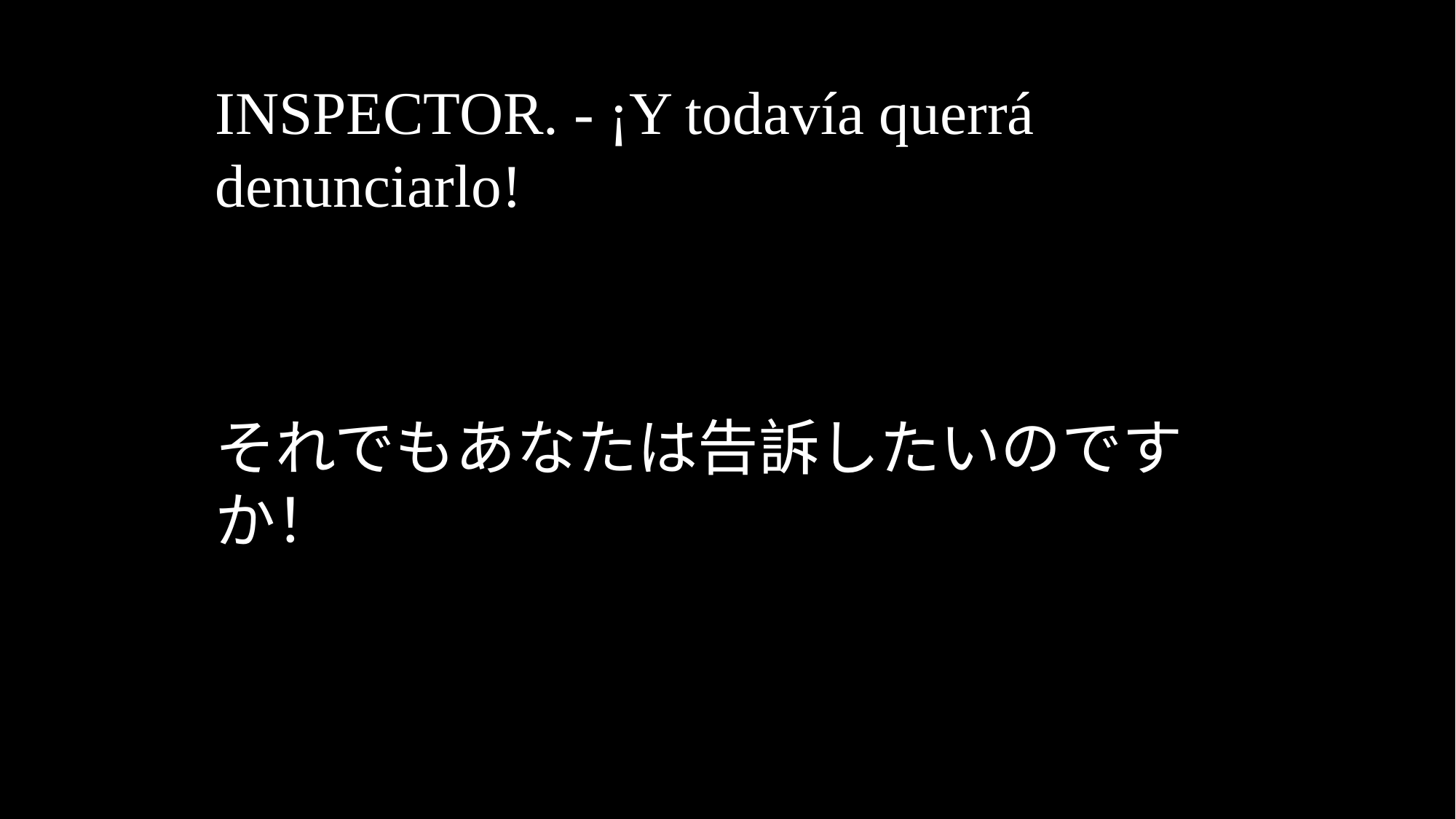

INSPECTOR. - ¡Y todavía querrá denunciarlo!

それでもあなたは告訴したいのですか！